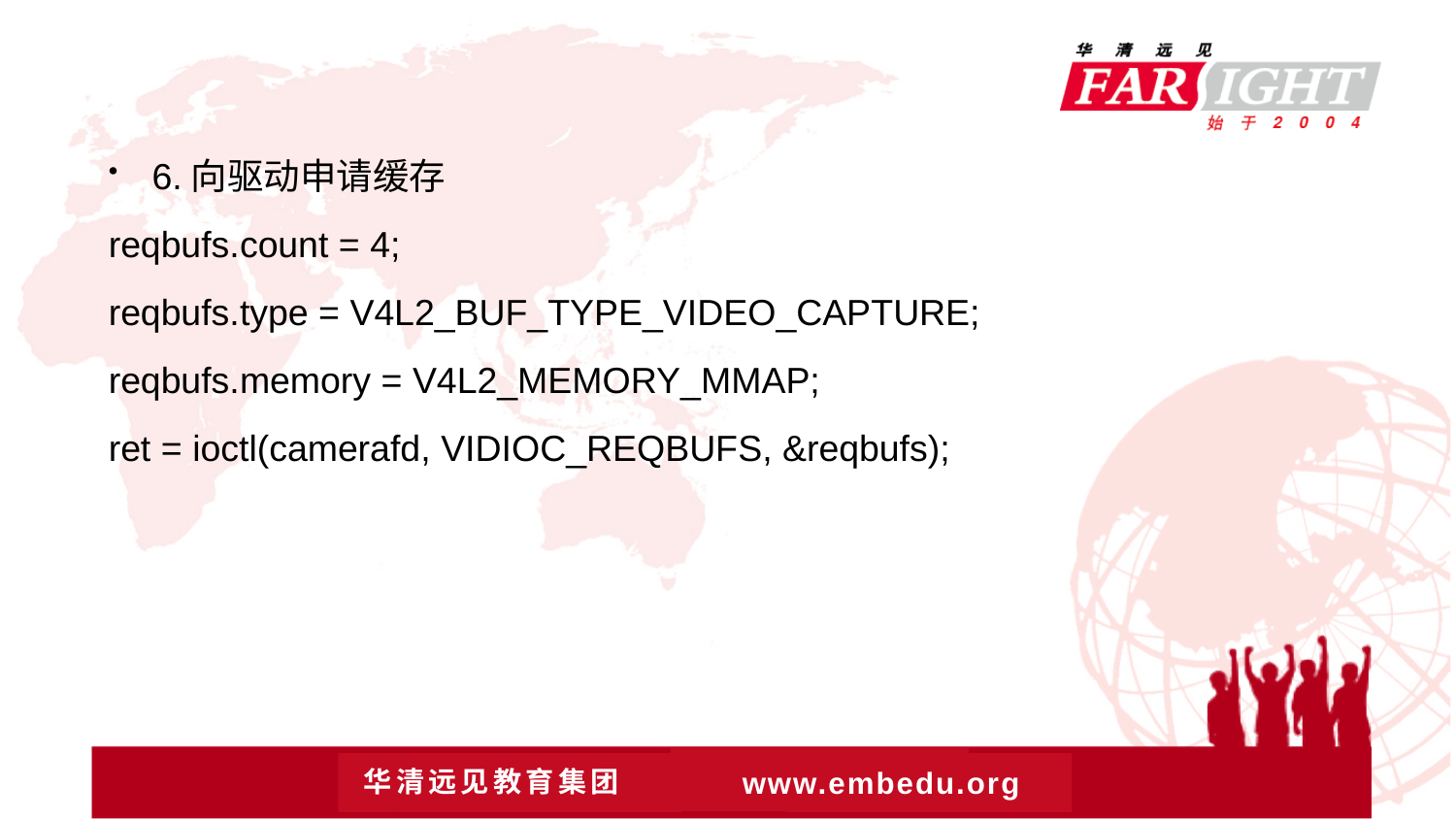

#
6.向驱动申请缓存
reqbufs.count = 4;
reqbufs.type = V4L2_BUF_TYPE_VIDEO_CAPTURE;
reqbufs.memory = V4L2_MEMORY_MMAP;
ret = ioctl(camerafd, VIDIOC_REQBUFS, &reqbufs);